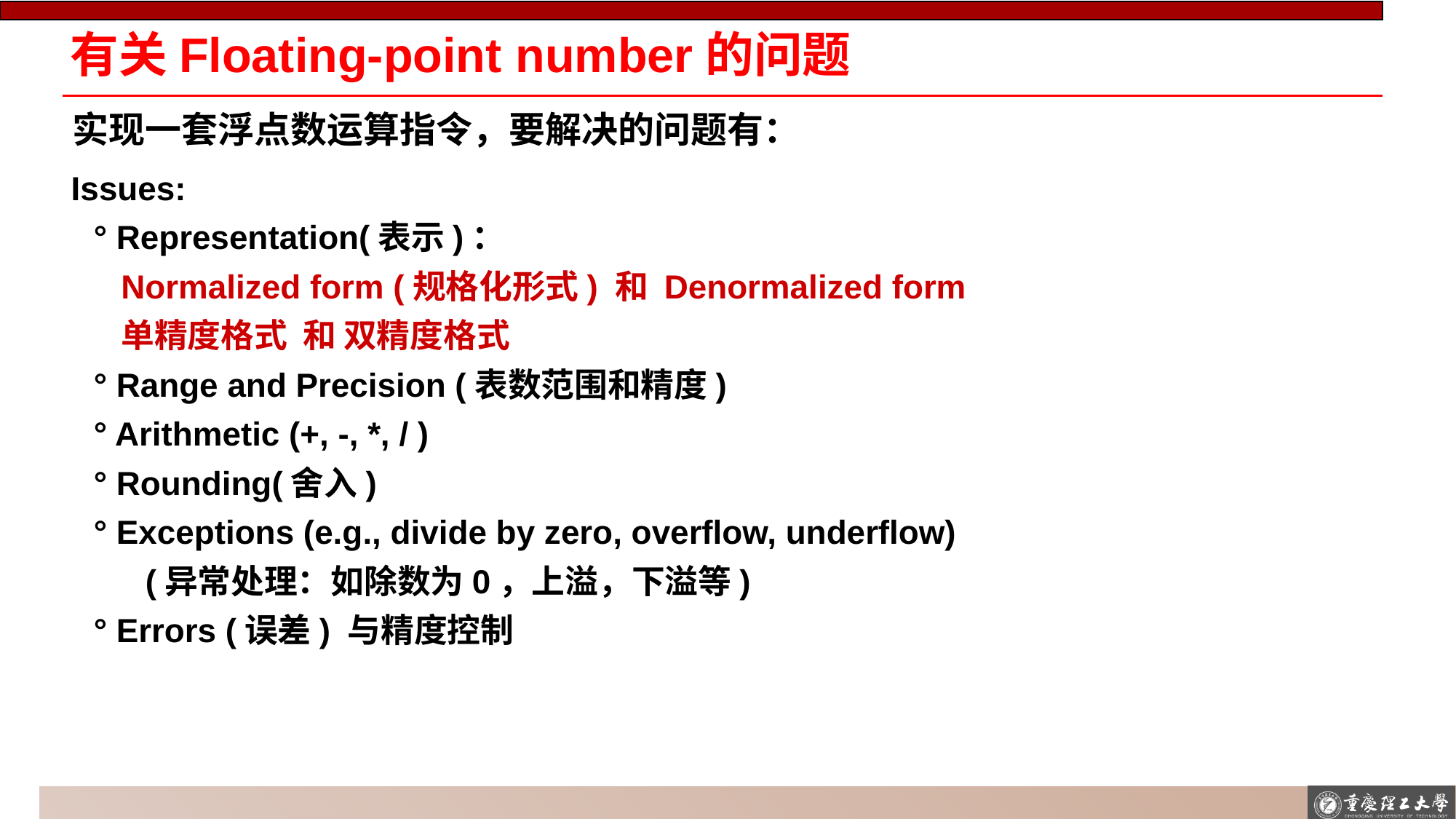

# 有关Floating-point number的问题
实现一套浮点数运算指令，要解决的问题有：
Issues:
	° Representation(表示)：
Normalized form (规格化形式) 和 Denormalized form
单精度格式  和 双精度格式
	° Range and Precision (表数范围和精度)
	° Arithmetic (+, -, *, / )
	° Rounding(舍入)
	° Exceptions (e.g., divide by zero, overflow, underflow)
        (异常处理：如除数为0，上溢，下溢等)
	° Errors (误差) 与精度控制